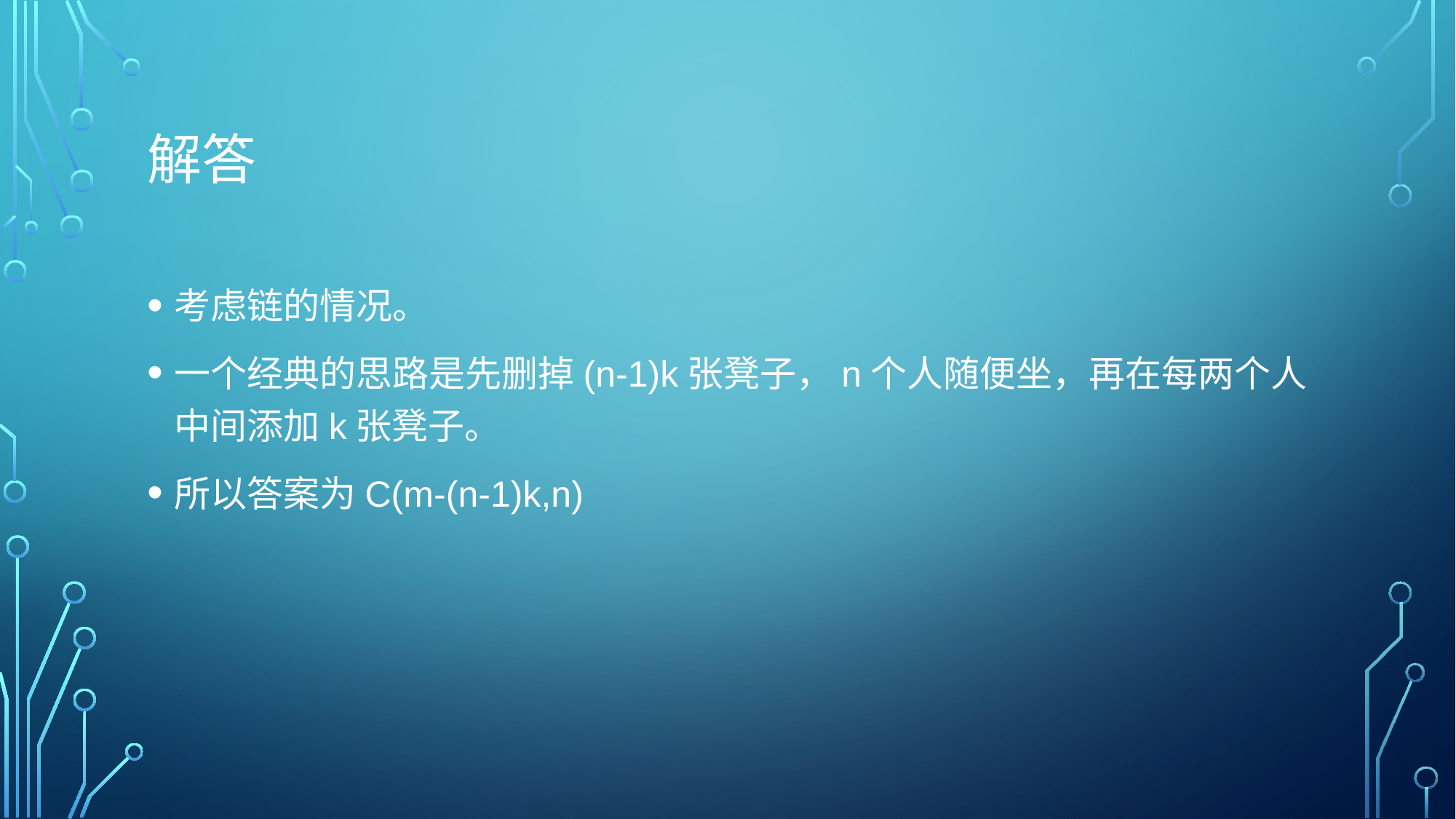

# 解答
考虑链的情况。
一个经典的思路是先删掉(n-1)k张凳子，n个人随便坐，再在每两个人中间添加k张凳子。
所以答案为C(m-(n-1)k,n)